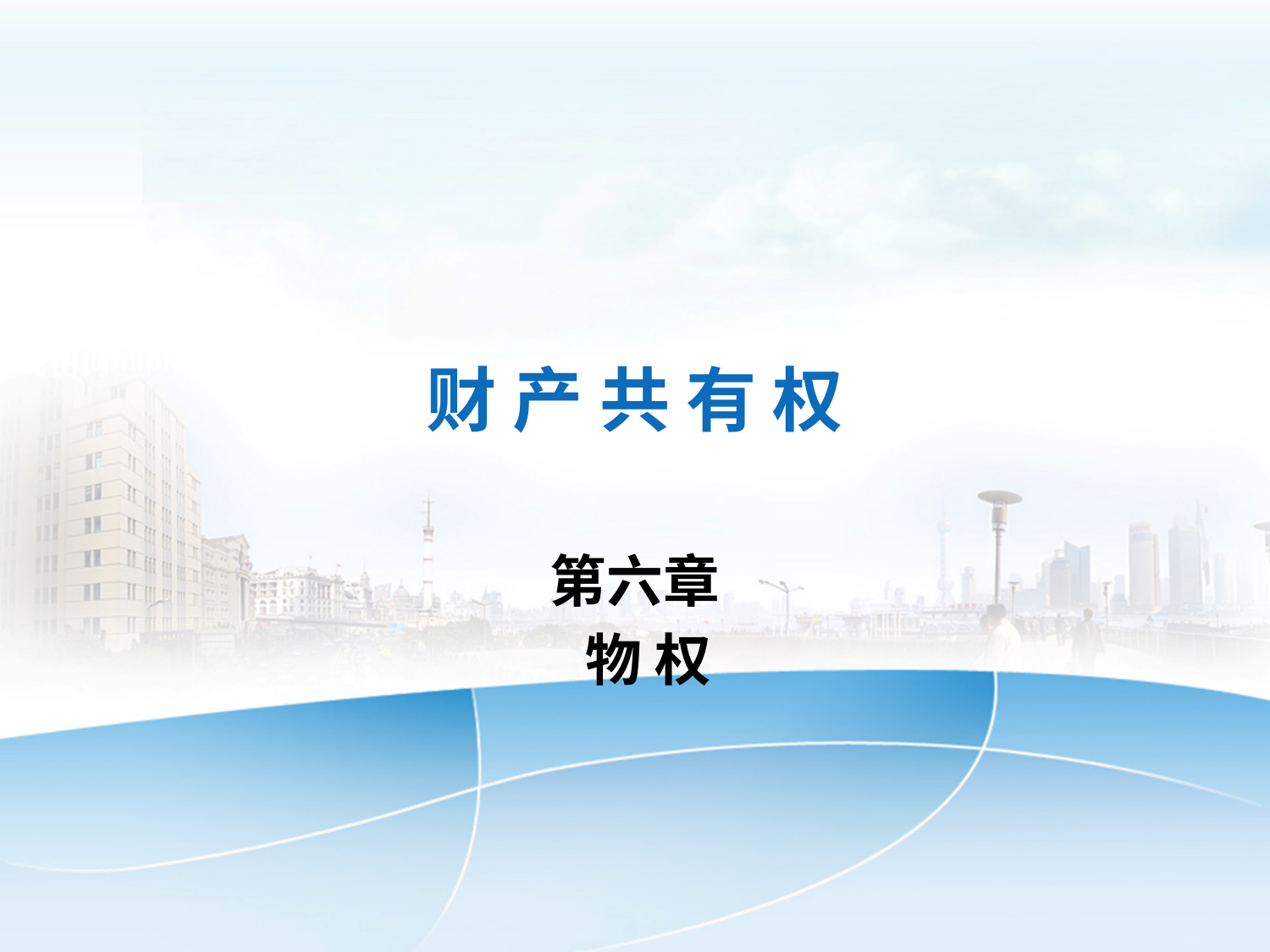

# 财 产 共 有 权
第六章
 物 权